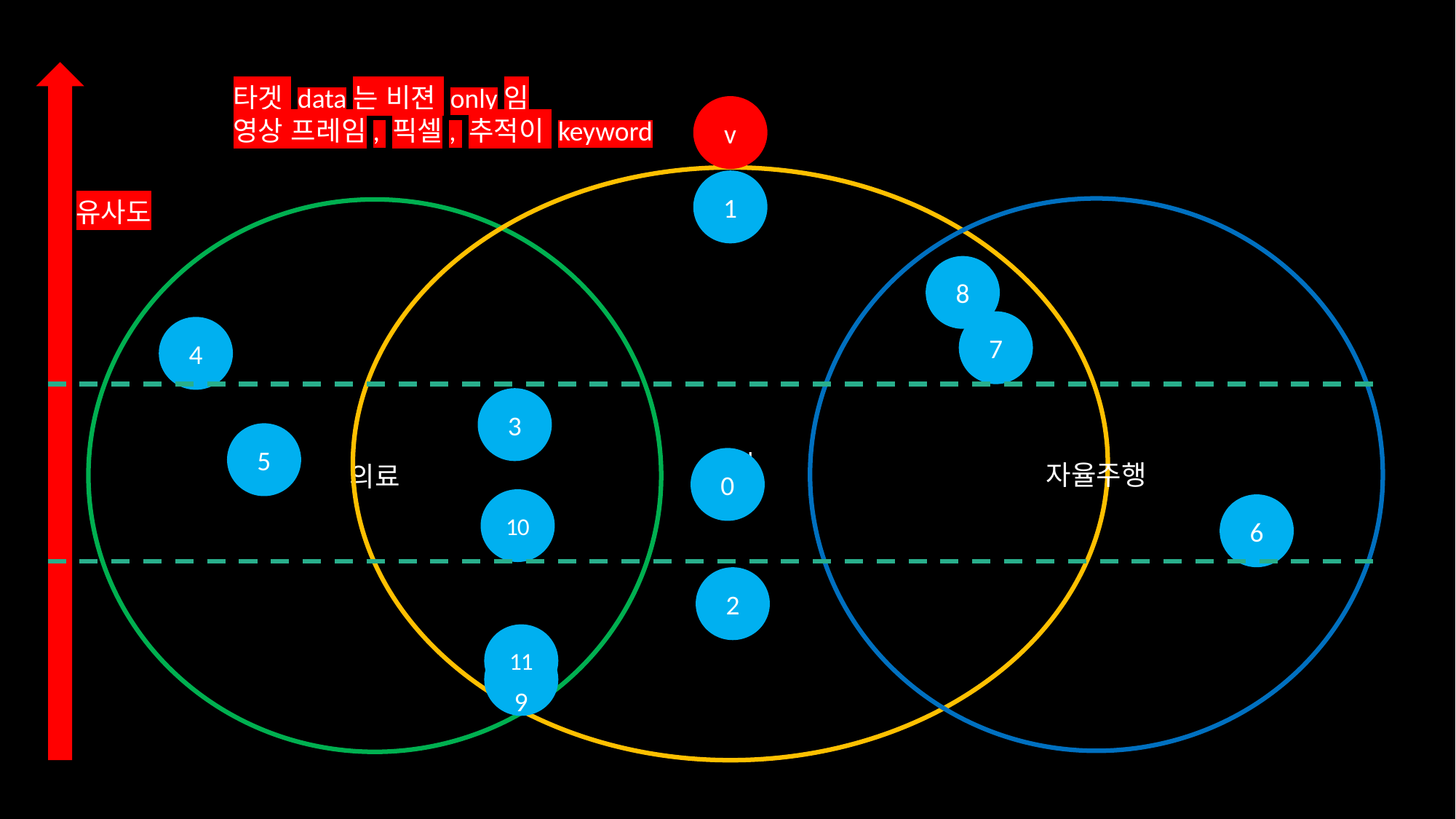

타겟 data는 비젼 only임
영상 프레임, 픽셀, 추적이 keyword
v
비젼
1
유사도
자율주행
의료
8
7
4
3
5
0
10
6
2
11
9
9